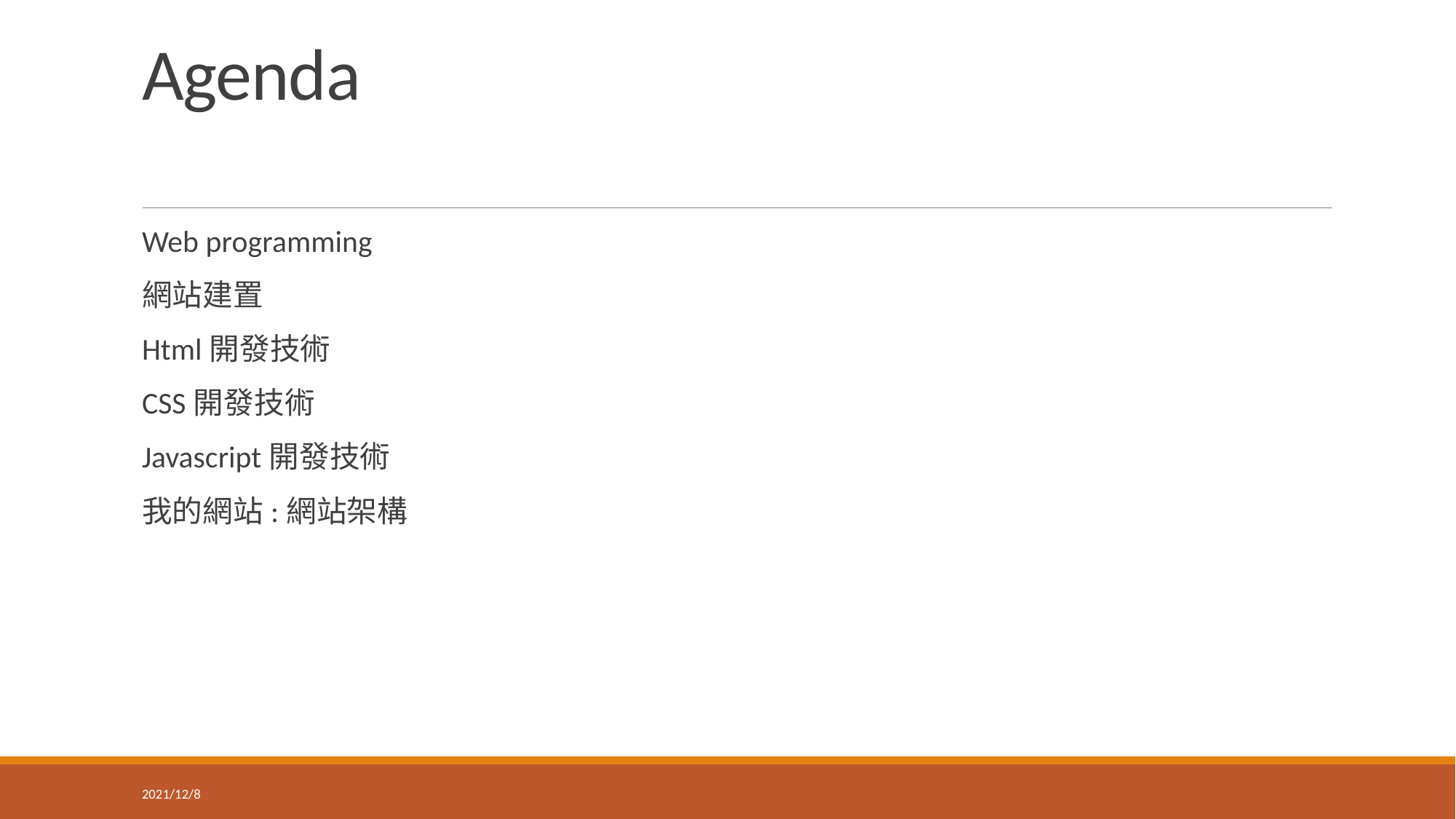

# Agenda
Web programming
網站建置
Html開發技術
CSS開發技術
Javascript開發技術
我的網站:網站架構

2021/12/8